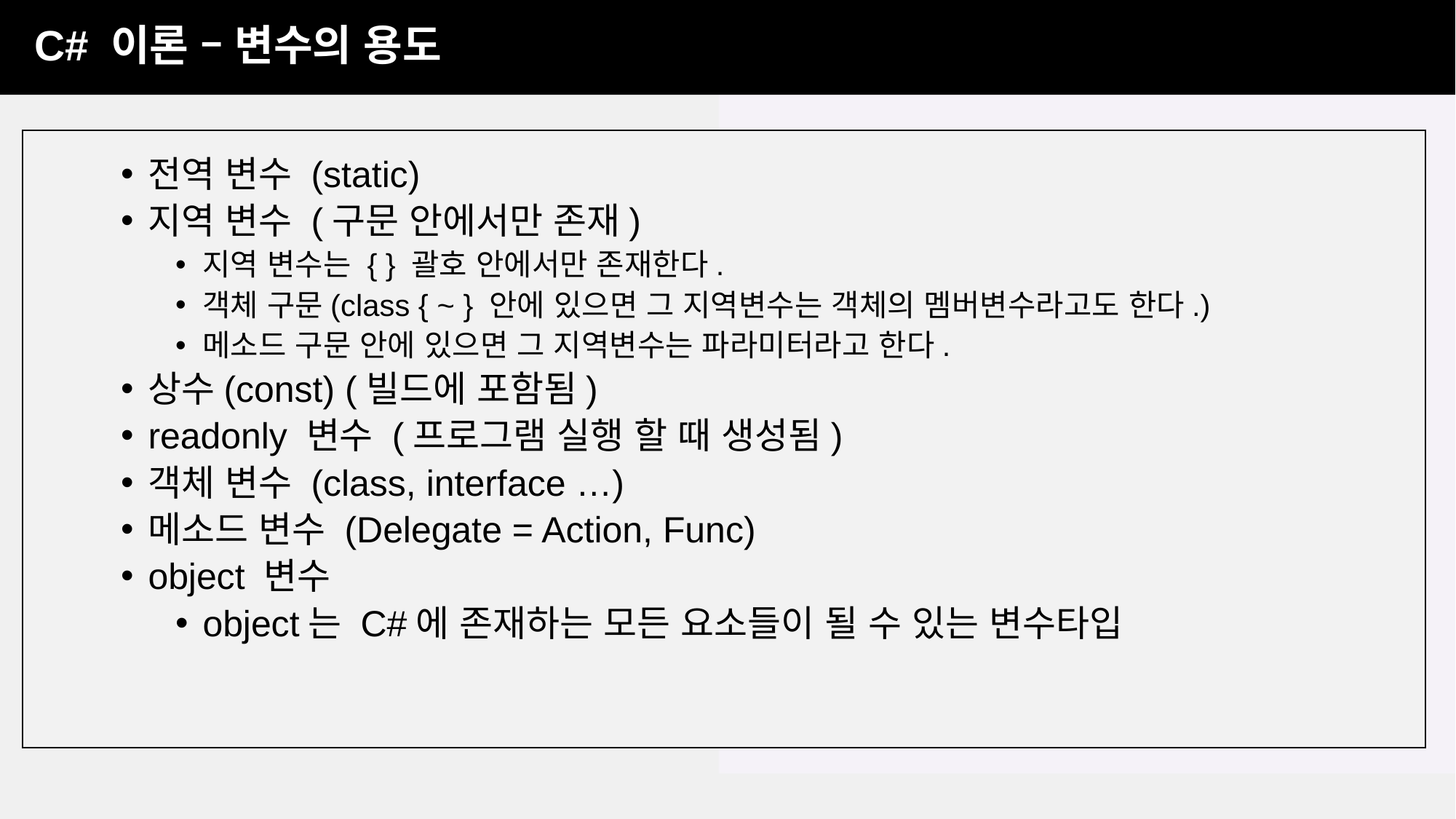

C# 이론 – 변수의 용도
전역 변수 (static)
지역 변수 (구문 안에서만 존재)
지역 변수는 { } 괄호 안에서만 존재한다.
객체 구문(class { ~ } 안에 있으면 그 지역변수는 객체의 멤버변수라고도 한다.)
메소드 구문 안에 있으면 그 지역변수는 파라미터라고 한다.
상수(const) (빌드에 포함됨)
readonly 변수 (프로그램 실행 할 때 생성됨)
객체 변수 (class, interface …)
메소드 변수 (Delegate = Action, Func)
object 변수
object는 C#에 존재하는 모든 요소들이 될 수 있는 변수타입